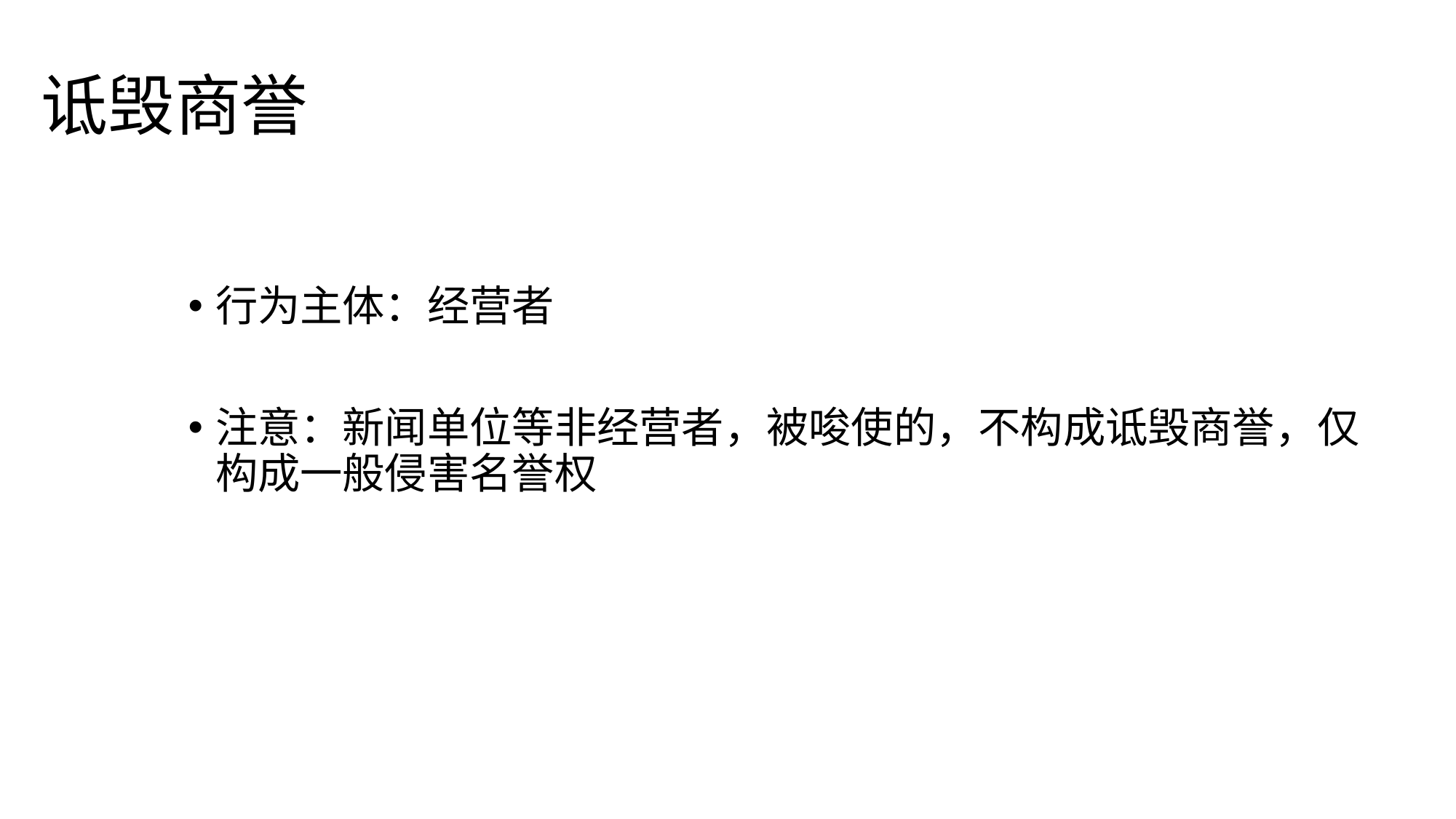

# 诋毁商誉

行为主体：经营者

注意：新闻单位等非经营者，被唆使的，不构成诋毁商誉，仅构成一般侵害名誉权